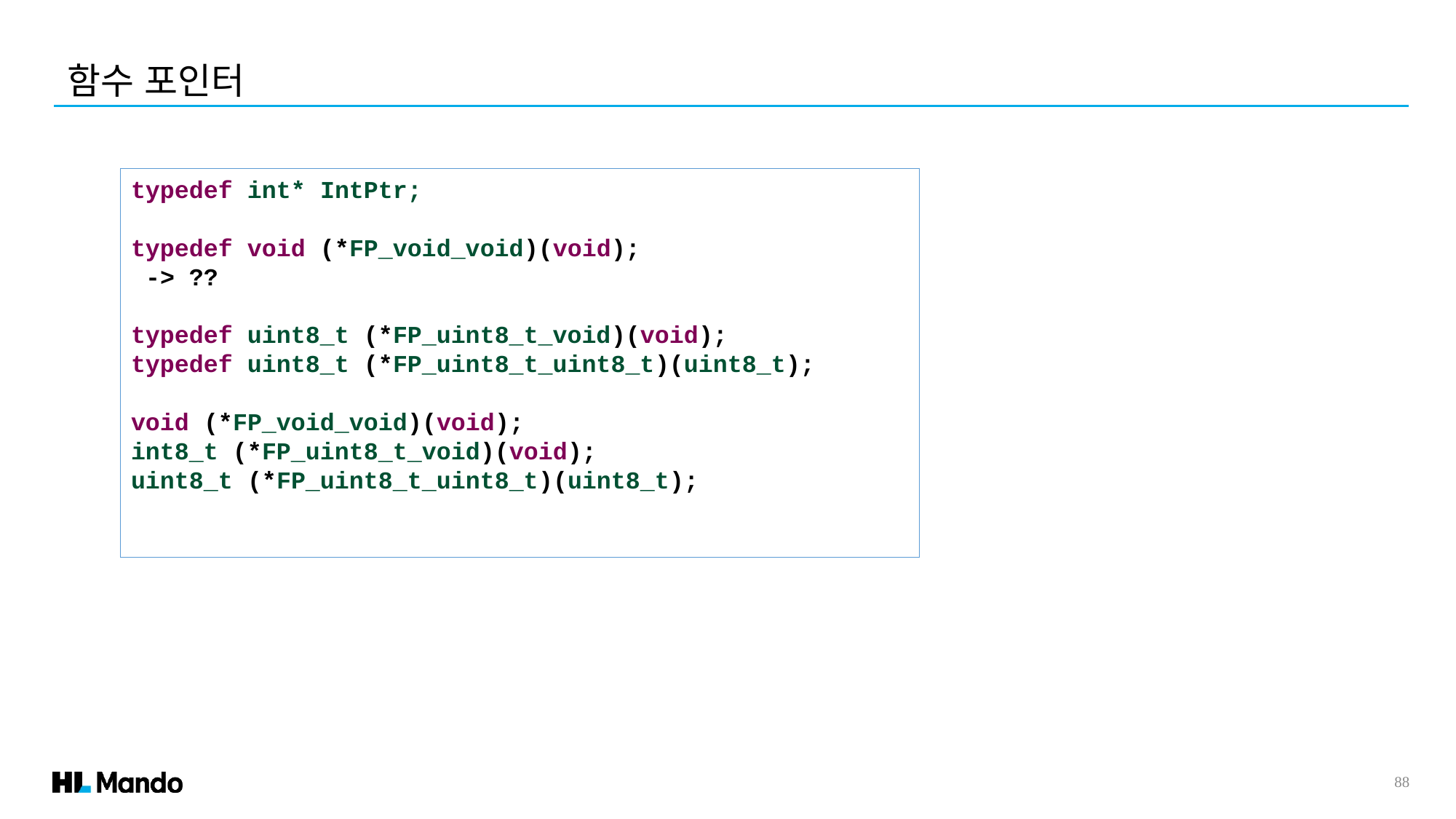

함수 포인터
typedef int* IntPtr;

typedef void (*FP_void_void)(void);
 -> ??

typedef uint8_t (*FP_uint8_t_void)(void);
typedef uint8_t (*FP_uint8_t_uint8_t)(uint8_t);

void (*FP_void_void)(void);
int8_t (*FP_uint8_t_void)(void);
uint8_t (*FP_uint8_t_uint8_t)(uint8_t);

88